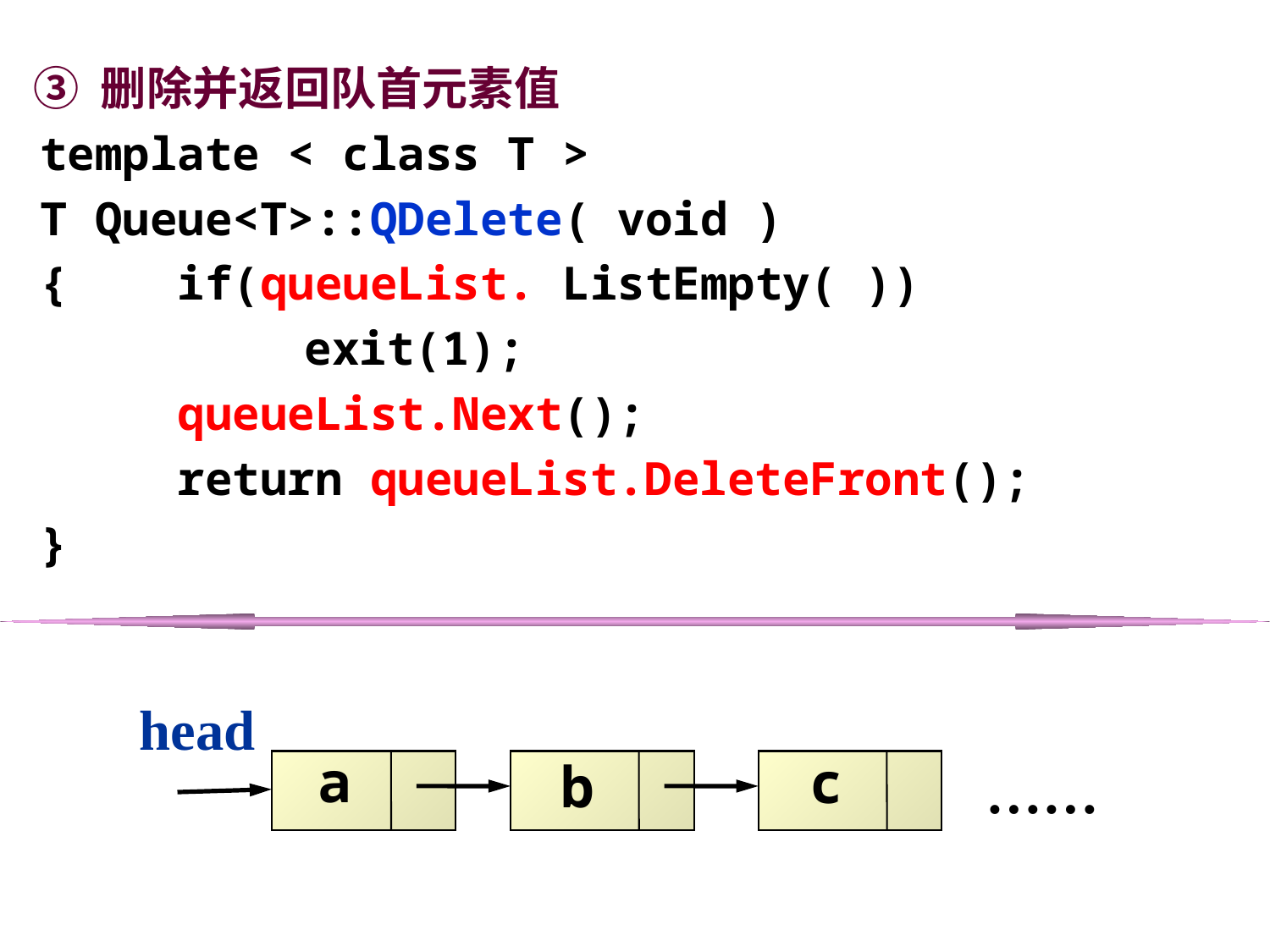

③ 删除并返回队首元素值
 template < class T >
 T Queue<T>::QDelete( void )
 {	if(queueList. ListEmpty( ))
			exit(1);
		queueList.Next();
		return queueList.DeleteFront();
 }

head
a
c

b

……